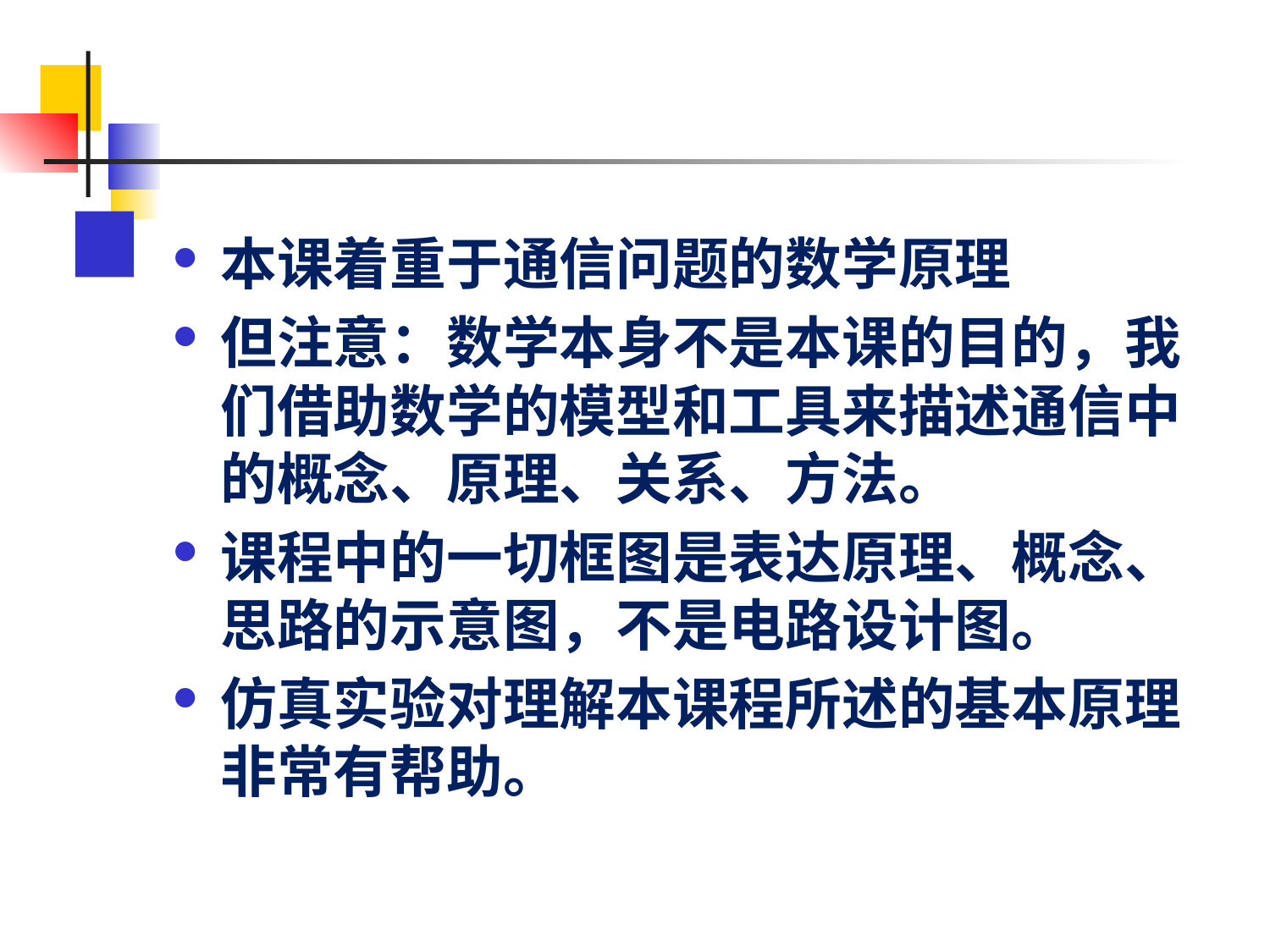

本课着重于通信问题的数学原理
但注意：数学本身不是本课的目的，我们借助数学的模型和工具来描述通信中的概念、原理、关系、方法。
课程中的一切框图是表达原理、概念、思路的示意图，不是电路设计图。
仿真实验对理解本课程所述的基本原理非常有帮助。